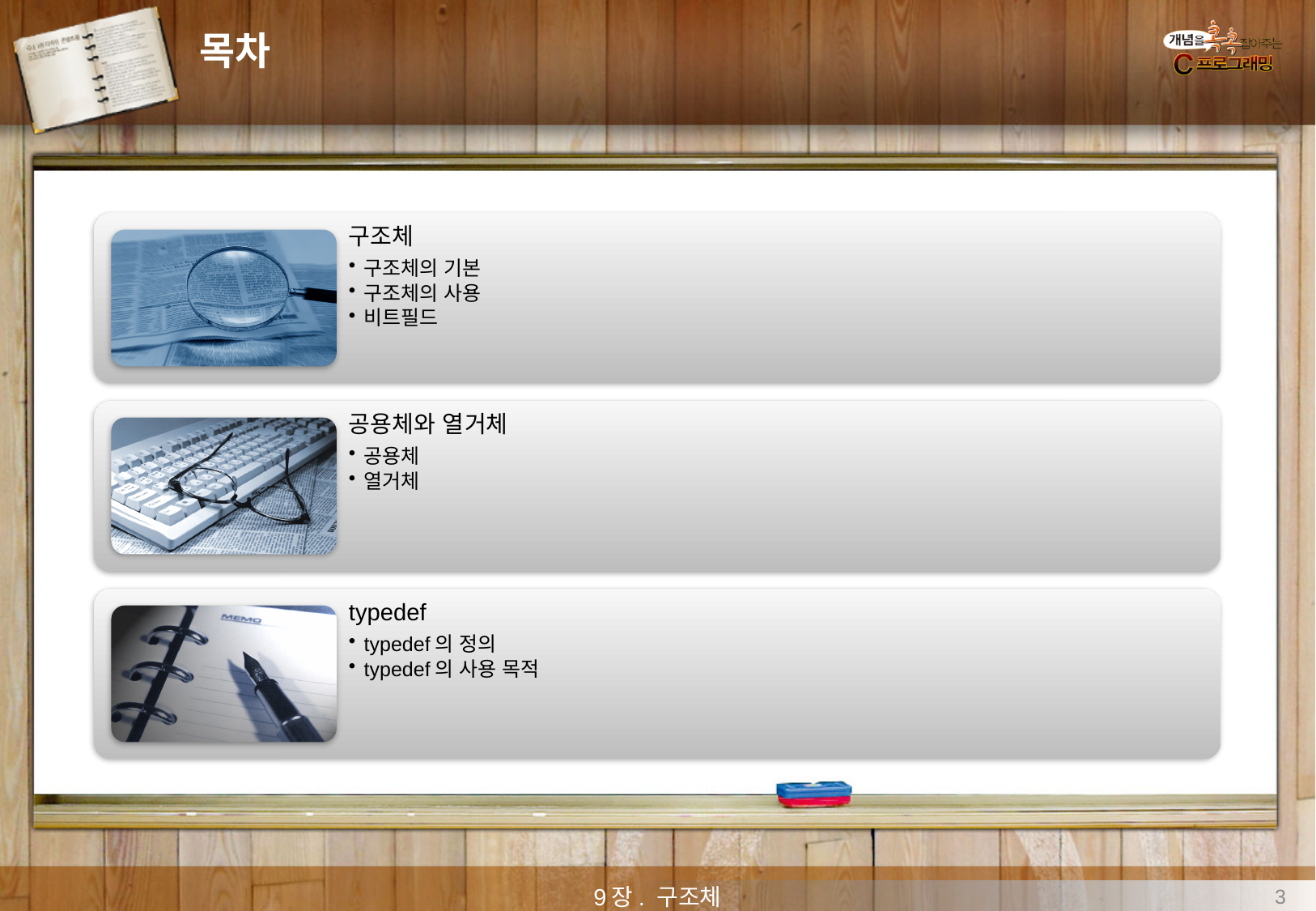

# 목차
구조체
구조체의 기본
구조체의 사용
비트필드
공용체와 열거체
공용체
열거체
typedef
typedef의 정의
typedef의 사용 목적
9장. 구조체
3